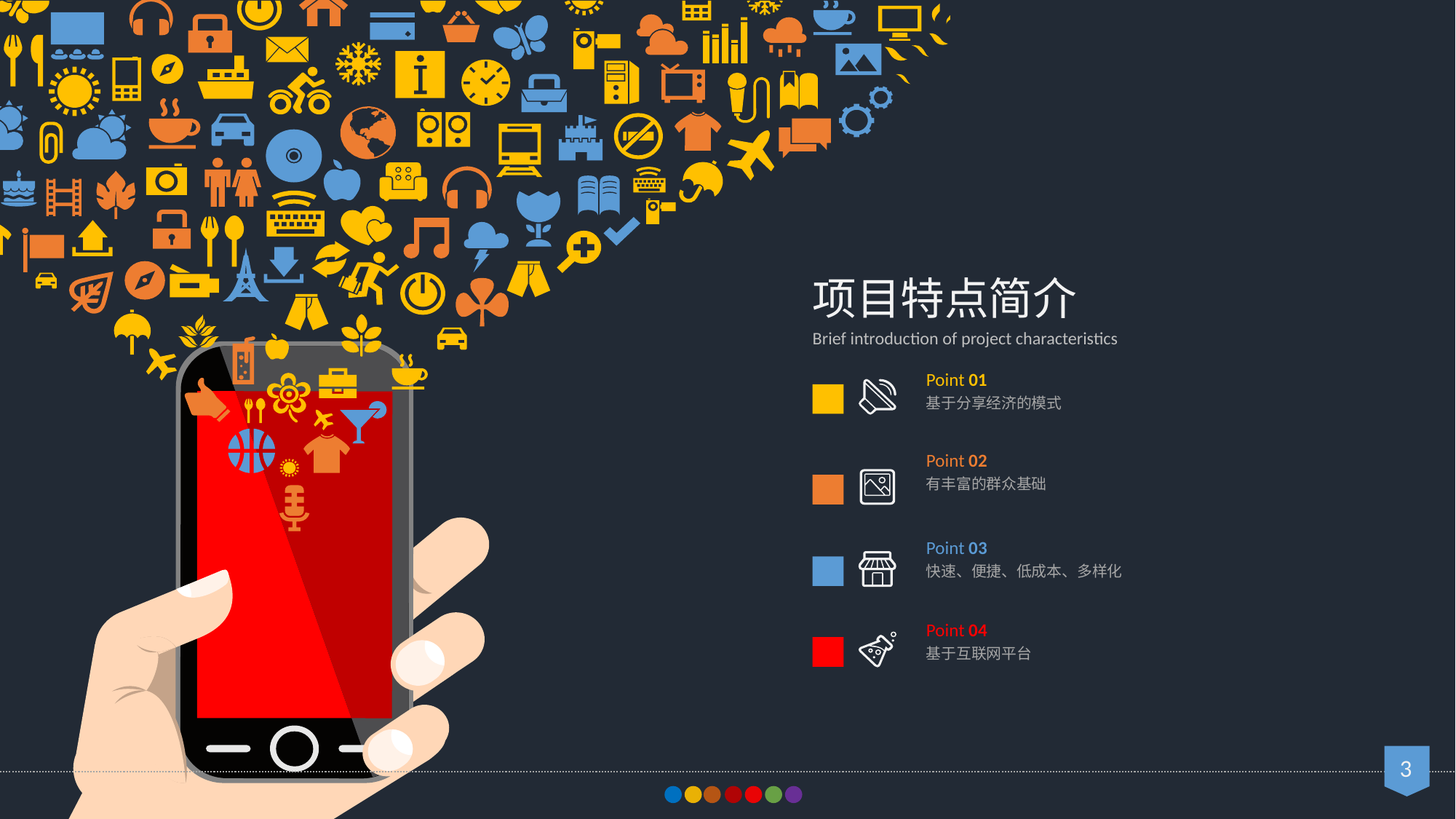

项目特点简介
Brief introduction of project characteristics

Point 01

基于分享经济的模式
Point 02
有丰富的群众基础

Point 03

快速、便捷、低成本、多样化
Point 04

基于互联网平台

3